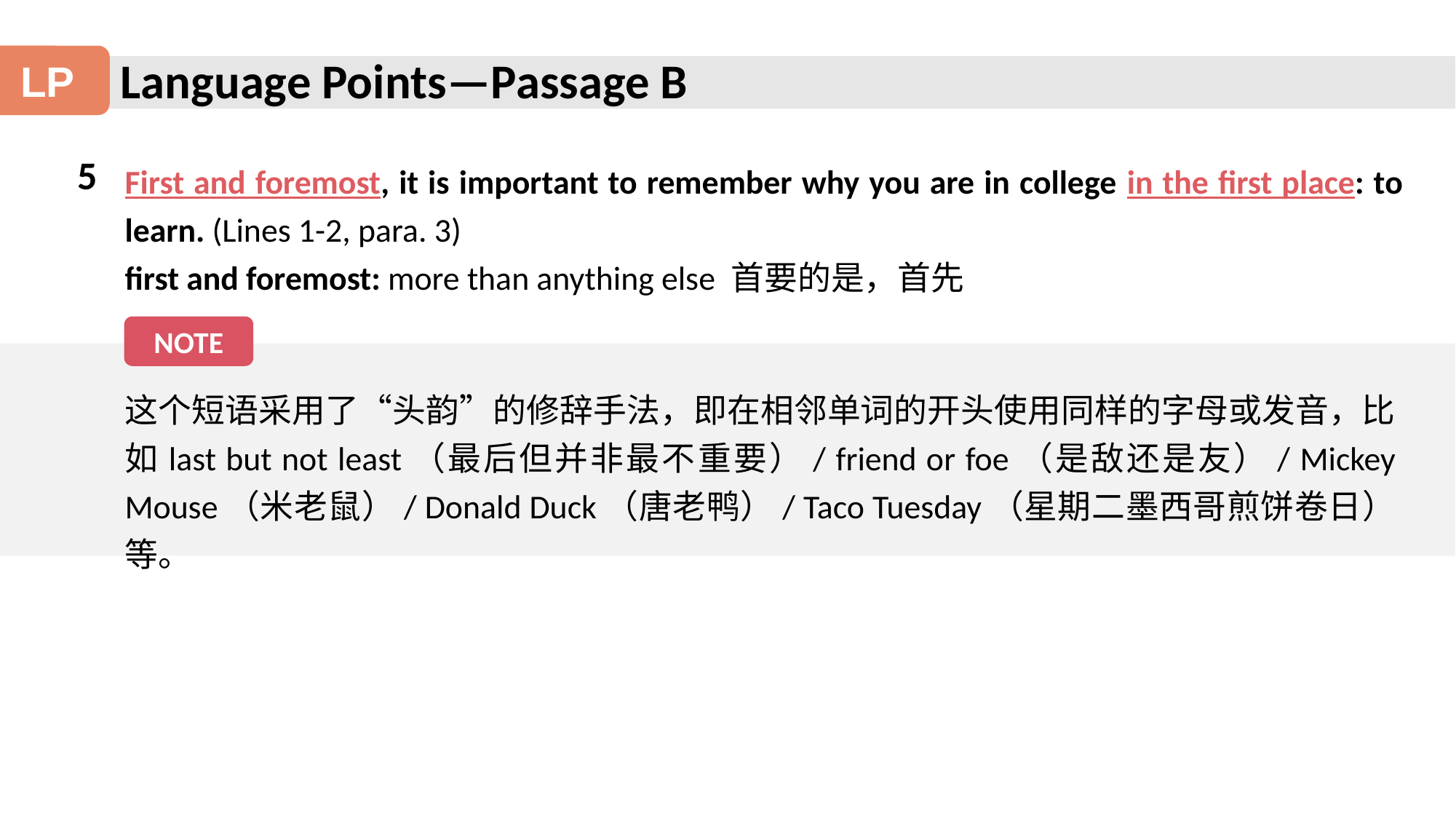

Language Points—Passage B
LP

5
First and foremost, it is important to remember why you are in college in the first place: to learn. (Lines 1-2, para. 3)
first and foremost: more than anything else 首要的是，首先
NOTE

这个短语采用了“头韵”的修辞手法，即在相邻单词的开头使用同样的字母或发音，比如last but not least（最后但并非最不重要）/ friend or foe（是敌还是友）/ Mickey Mouse（米老鼠）/ Donald Duck（唐老鸭）/ Taco Tuesday（星期二墨西哥煎饼卷日）等。